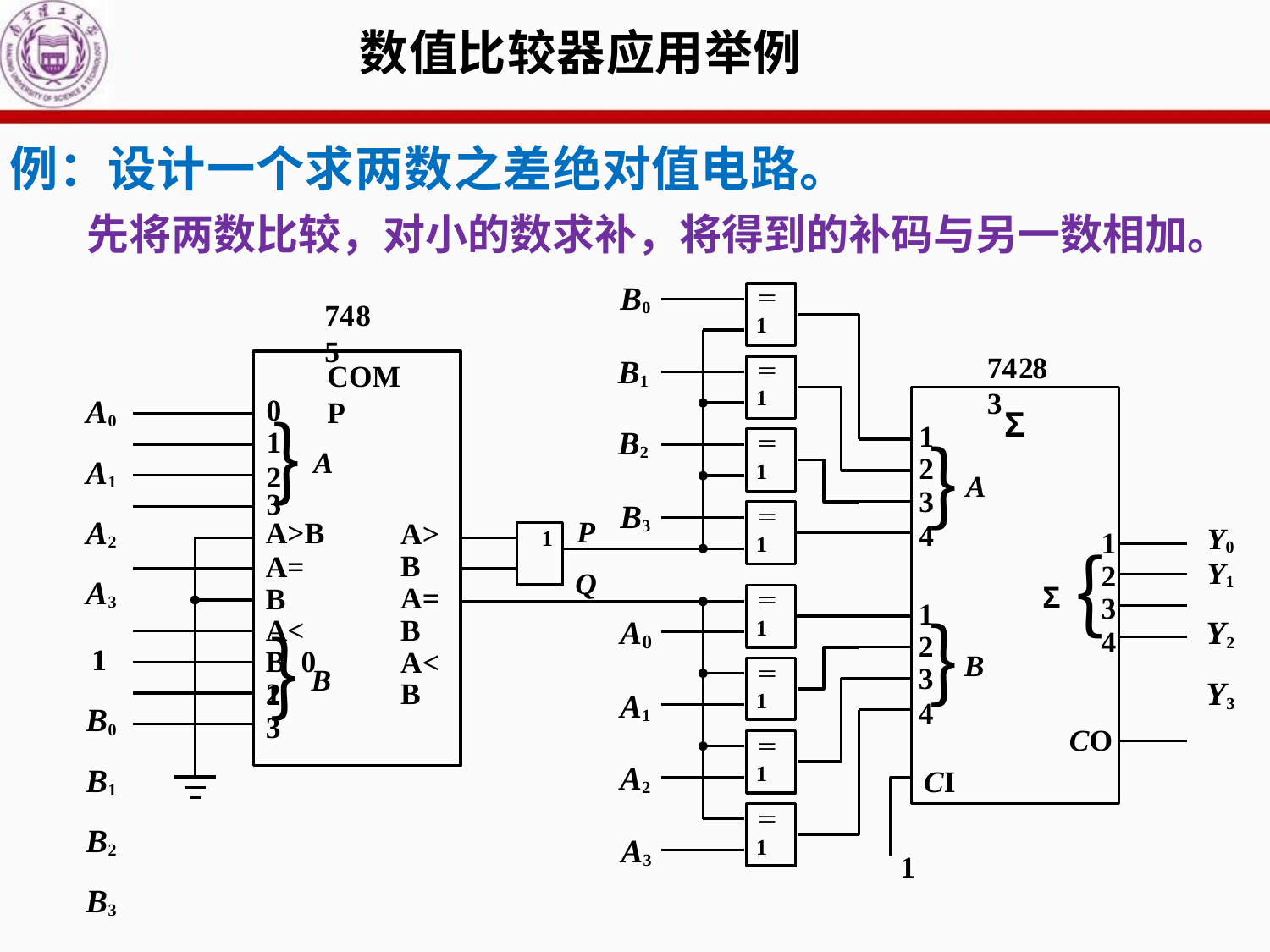

# 数值比较器应用举例
例：设计一个求两数之差绝对值电路。
先将两数比较，对小的数求补，将得到的补码与另一数相加。
B0

＝1
7485

74283
B1

COMP
＝1

0
1
2

A0  A1  A2  A3
1

B0  B1  B2  B3
Σ

︷
1
2
3
4
B2

＝1

︷
A

A

3
A>B
A=B  A<B  0
1
B3

＝1

P

A>B  A=B  A<B

 1
1
2
3
4
Y0
Y1  Y2  Y3

︷
Q

Σ

＝1

1
2
3
4

A

︷
0

︷

B

＝1
B

2
3

A1

CO

＝1

A2
CI

＝1

A3
1